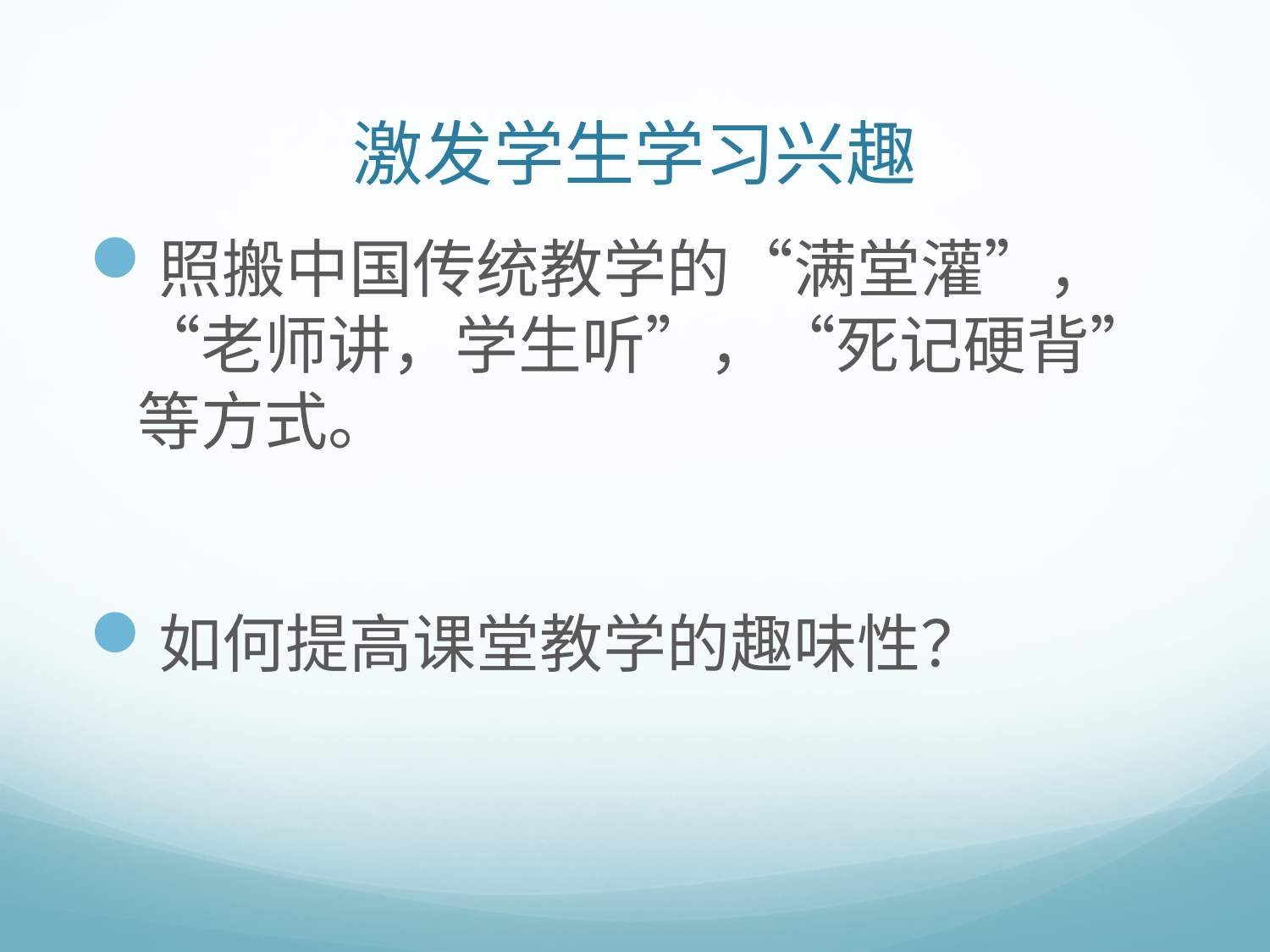

# 激发学生学习兴趣
照搬中国传统教学的“满堂灌”，“老师讲，学生听”，“死记硬背”等方式。

如何提高课堂教学的趣味性？